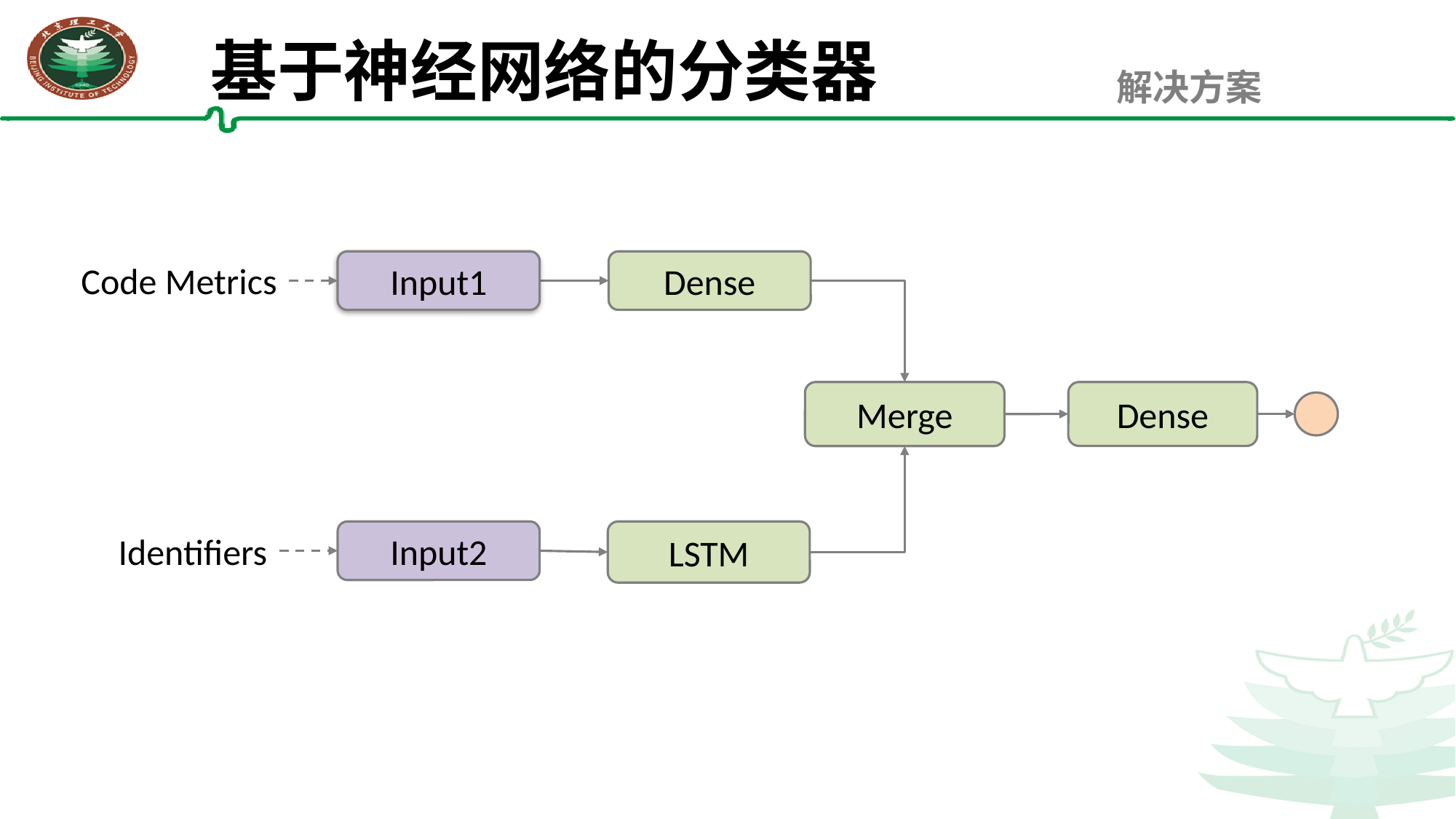

基于神经网络的分类器
解决方案
Input1
Code Metrics
Dense
Merge
Dense

Input2
Identifiers
LSTM